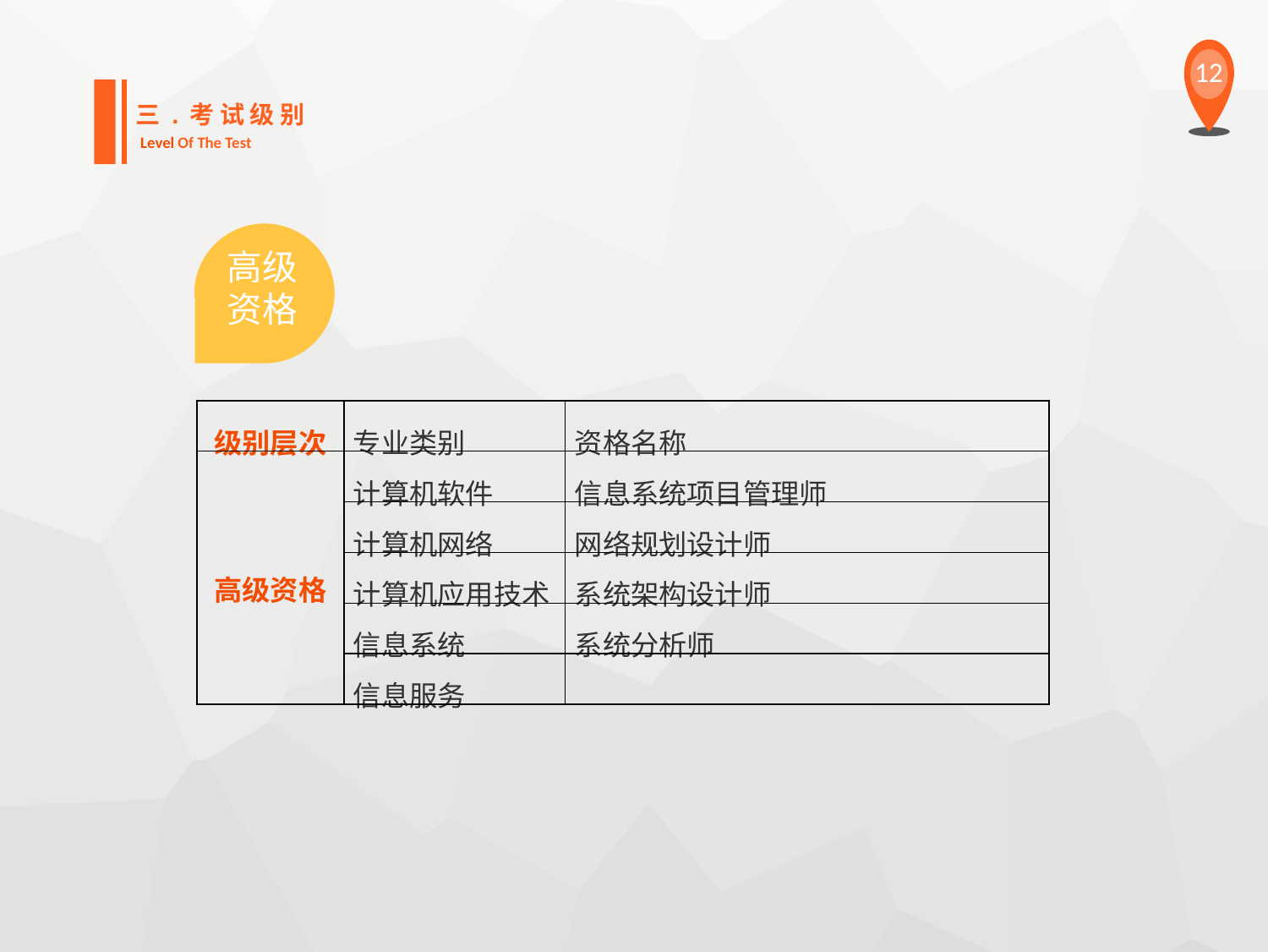

12

三.考试级别
Level Of The Test

高级资格
| 级别层次 | 专业类别 | 资格名称 |
| --- | --- | --- |
| 高级资格 | 计算机软件 | 信息系统项目管理师 |
|  | 计算机网络 | 网络规划设计师 |
|  | 计算机应用技术 | 系统架构设计师 |
|  | 信息系统 | 系统分析师 |
|  | 信息服务 |  |